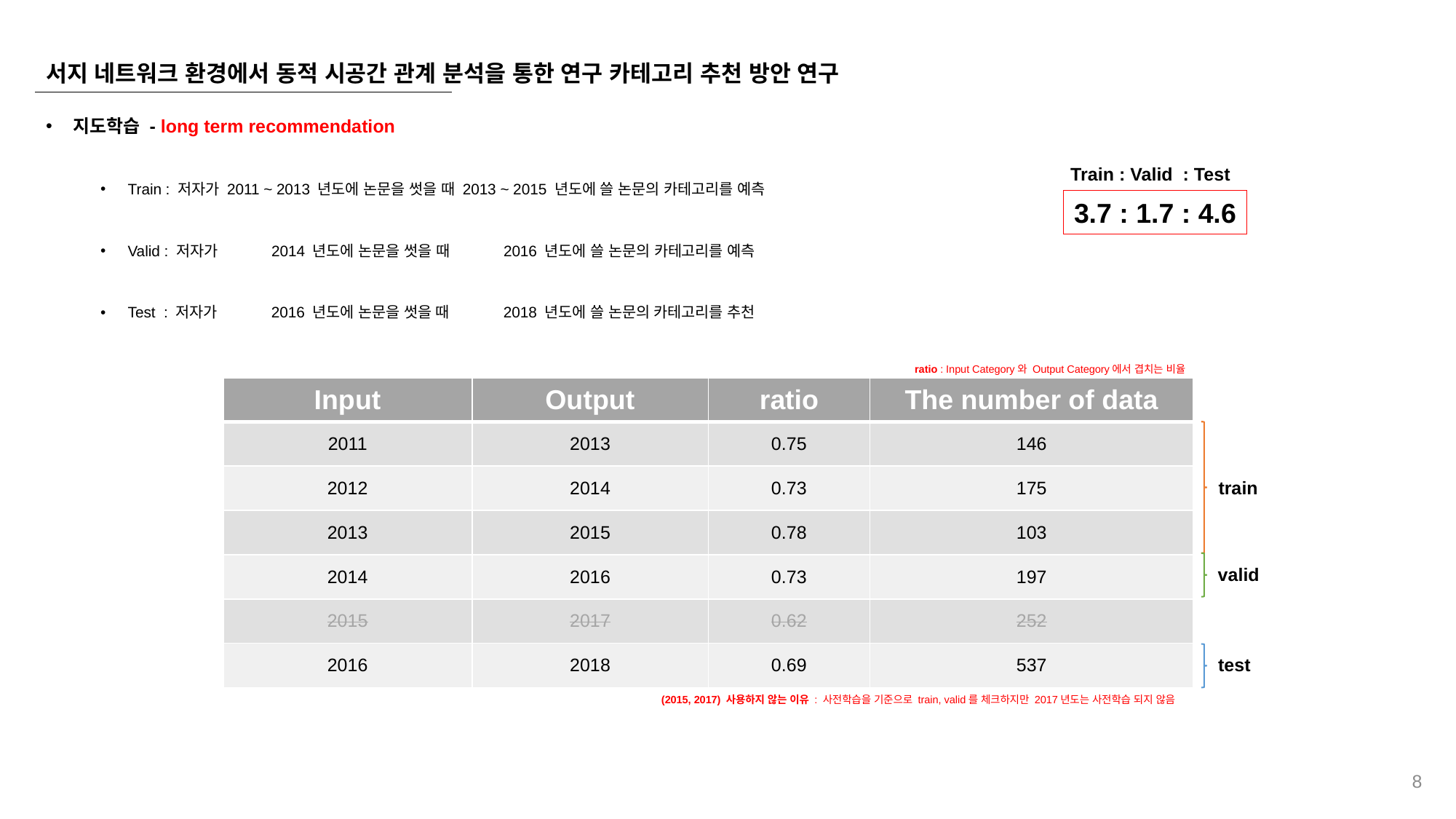

# 서지 네트워크 환경에서 동적 시공간 관계 분석을 통한 연구 카테고리 추천 방안 연구
지도학습 - long term recommendation

Train : 저자가 2011 ~ 2013 년도에 논문을 썻을 때 2013 ~ 2015 년도에 쓸 논문의 카테고리를 예측

Valid : 저자가            2014 년도에 논문을 썻을 때            2016 년도에 쓸 논문의 카테고리를 예측

Test  : 저자가            2016 년도에 논문을 썻을 때            2018 년도에 쓸 논문의 카테고리를 추천
Train : Valid  : Test
3.7 : 1.7 : 4.6
ratio : Input Category와 Output Category에서 겹치는 비율
| Input | Output | ratio | The number of data |
| --- | --- | --- | --- |
| 2011 | 2013 | 0.75 | 146 |
| 2012 | 2014 | 0.73 | 175 |
| 2013 | 2015 | 0.78 | 103 |
| 2014 | 2016 | 0.73 | 197 |
| 2015 | 2017 | 0.62 | 252 |
| 2016 | 2018 | 0.69 | 537 |

train

valid

test
(2015, 2017) 사용하지 않는 이유 : 사전학습을 기준으로 train, valid를 체크하지만 2017년도는 사전학습 되지 않음
8